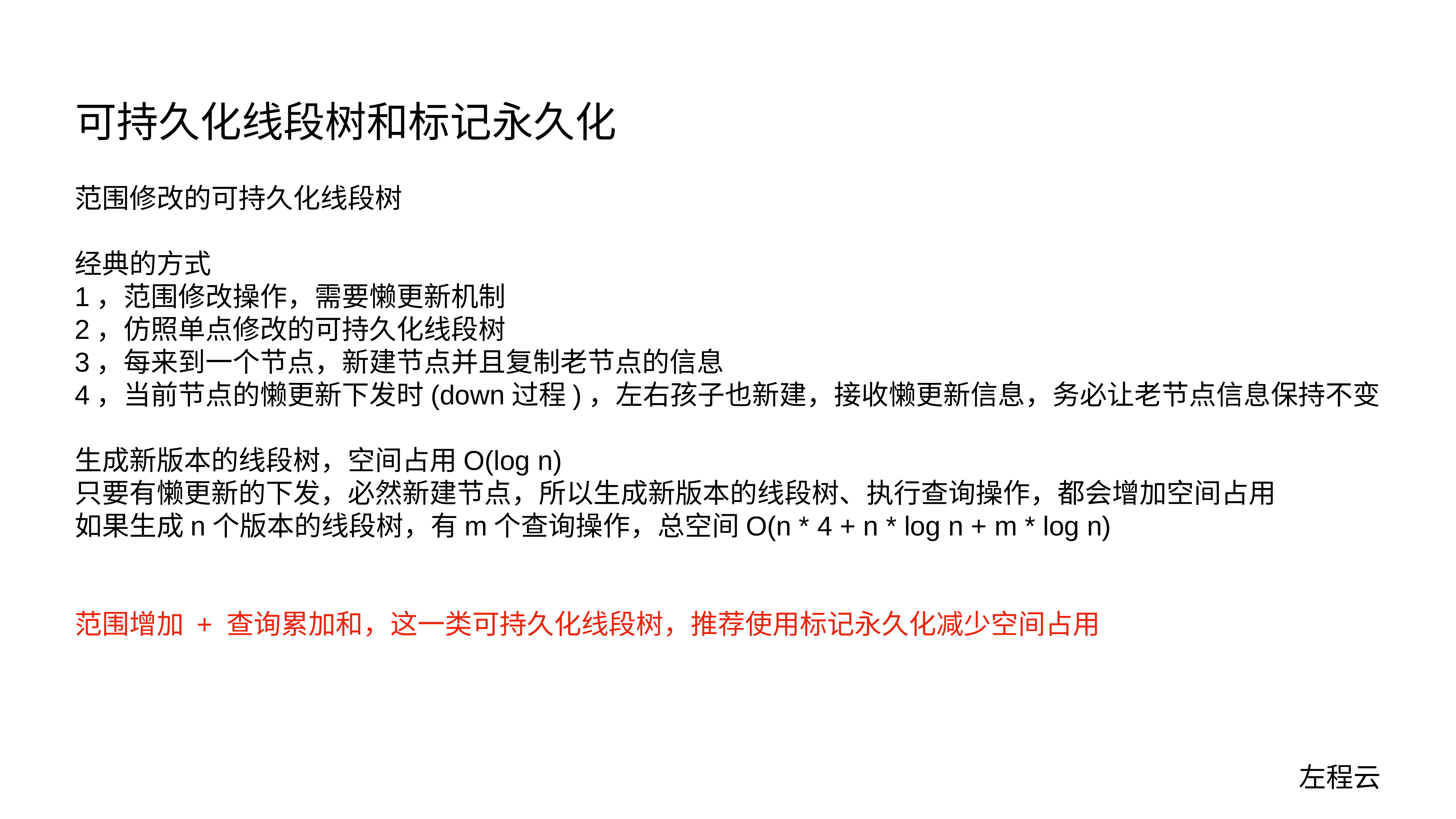

# 可持久化线段树和标记永久化
范围修改的可持久化线段树

经典的方式
1，范围修改操作，需要懒更新机制
2，仿照单点修改的可持久化线段树
3，每来到一个节点，新建节点并且复制老节点的信息
4，当前节点的懒更新下发时(down过程)，左右孩子也新建，接收懒更新信息，务必让老节点信息保持不变

生成新版本的线段树，空间占用O(log n)
只要有懒更新的下发，必然新建节点，所以生成新版本的线段树、执行查询操作，都会增加空间占用
如果生成n个版本的线段树，有m个查询操作，总空间O(n * 4 + n * log n + m * log n)

范围增加 + 查询累加和，这一类可持久化线段树，推荐使用标记永久化减少空间占用
左程云